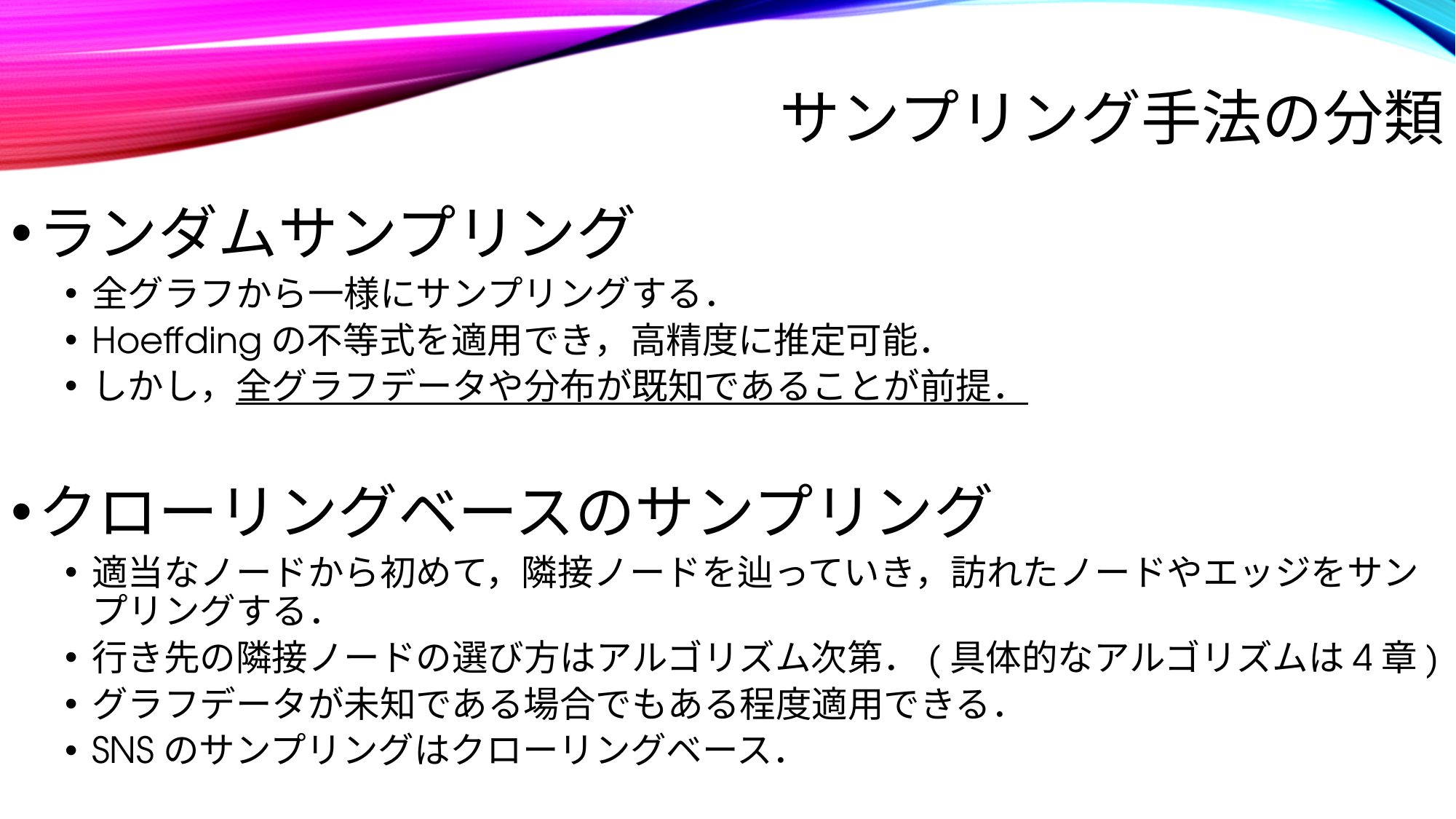

# サンプリング手法の分類
ランダムサンプリング
全グラフから一様にサンプリングする．
Hoeffdingの不等式を適用でき，高精度に推定可能．
しかし，全グラフデータや分布が既知であることが前提．

クローリングベースのサンプリング
適当なノードから初めて，隣接ノードを辿っていき，訪れたノードやエッジをサンプリングする．
行き先の隣接ノードの選び方はアルゴリズム次第．(具体的なアルゴリズムは4章)
グラフデータが未知である場合でもある程度適用できる．
SNSのサンプリングはクローリングベース．